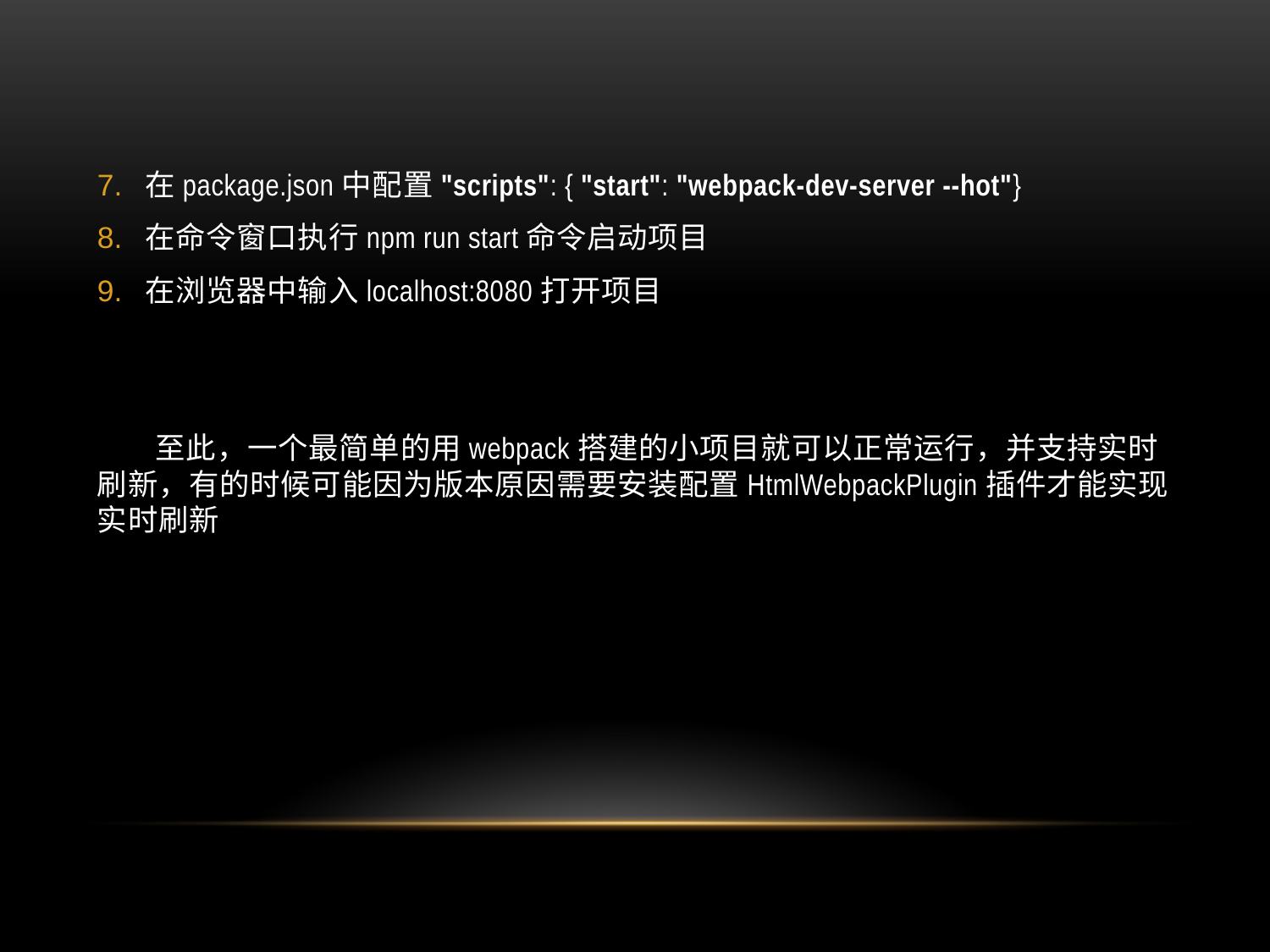

在package.json中配置"scripts": { "start": "webpack-dev-server --hot"}
在命令窗口执行npm run start命令启动项目
在浏览器中输入localhost:8080打开项目

       至此，一个最简单的用webpack搭建的小项目就可以正常运行，并支持实时刷新，有的时候可能因为版本原因需要安装配置HtmlWebpackPlugin插件才能实现实时刷新